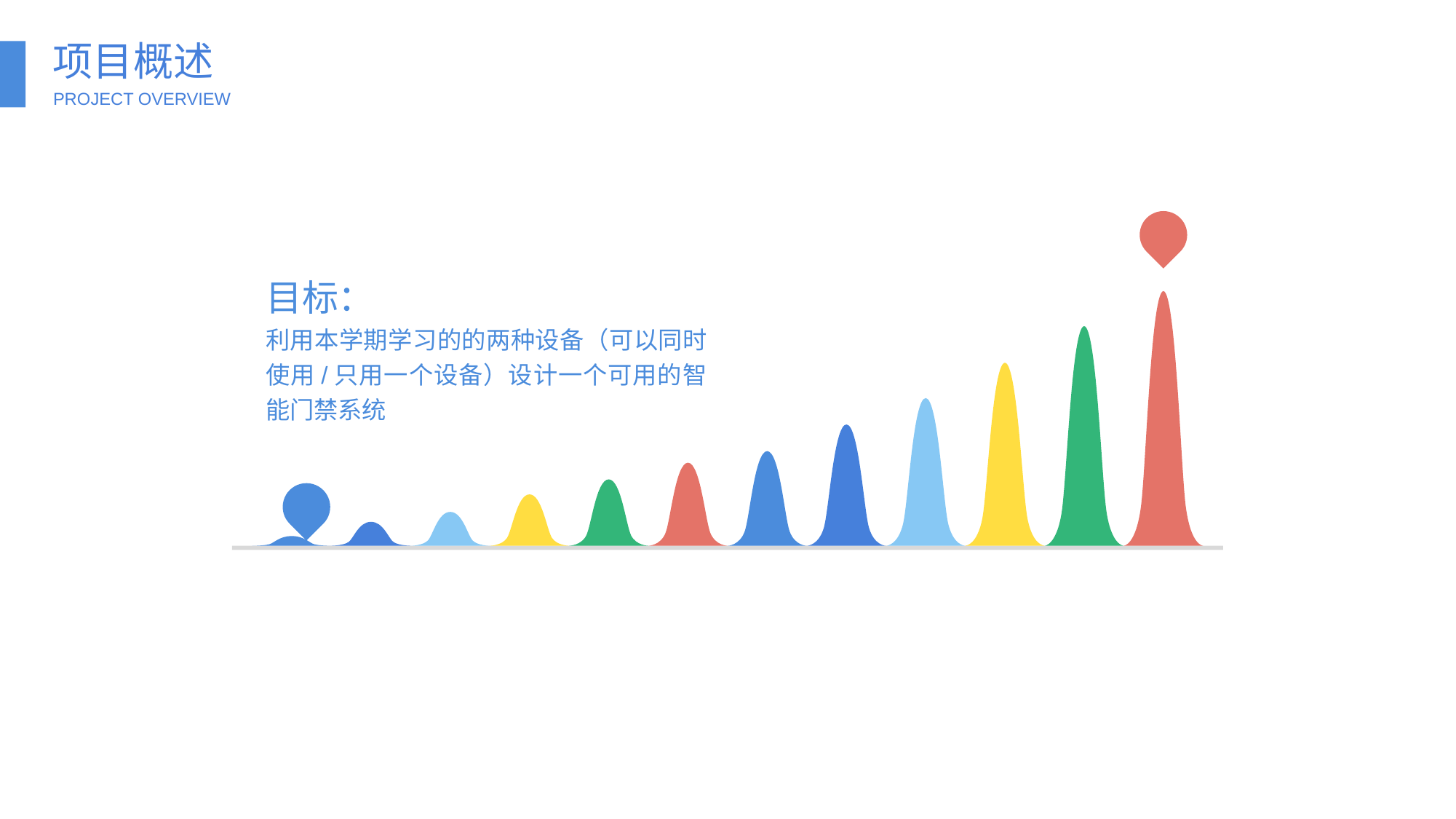

项目概述

PROJECT OVERVIEW

目标：

利用本学期学习的的两种设备（可以同时使用/只用一个设备）设计一个可用的智能门禁系统